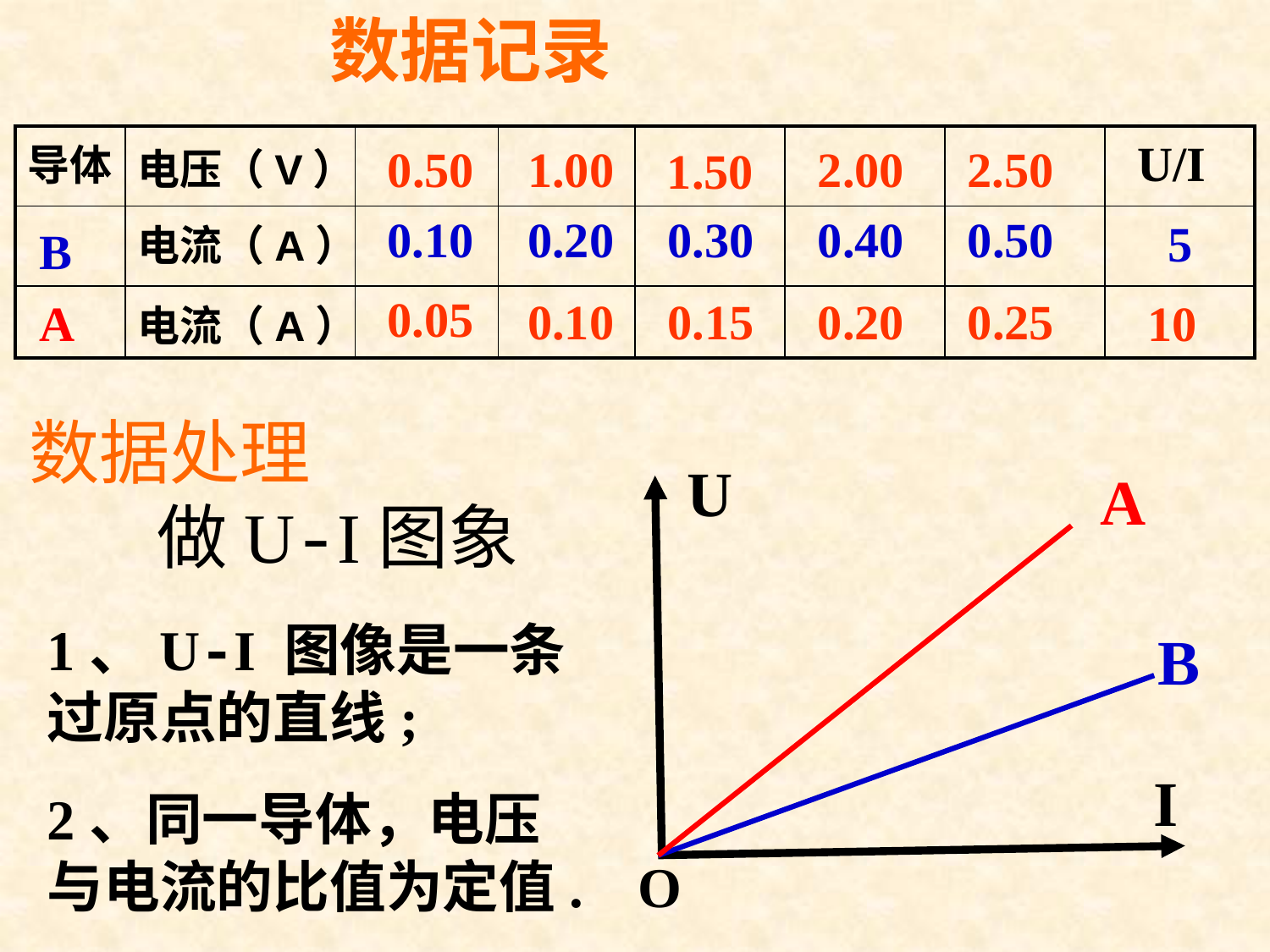

数据记录
|  |  |  |  |  |  |  |  |
| --- | --- | --- | --- | --- | --- | --- | --- |
|  |  |  |  |  |  |  |  |
|  |  |  |  |  |  |  |  |
U/I
0.50
1.00
2.00
2.50
1.50
0.10
0.20
0.30
0.40
0.50
0.05
0.10
0.15
0.20
0.25
导体
电压（V）
5
电流（A）
 B
 A
10
电流（A）
数据处理
       做U-I图象
U
A

B

I
O

1、U-I 图像是一条过原点的直线;
2、同一导体，电压与电流的比值为定值.